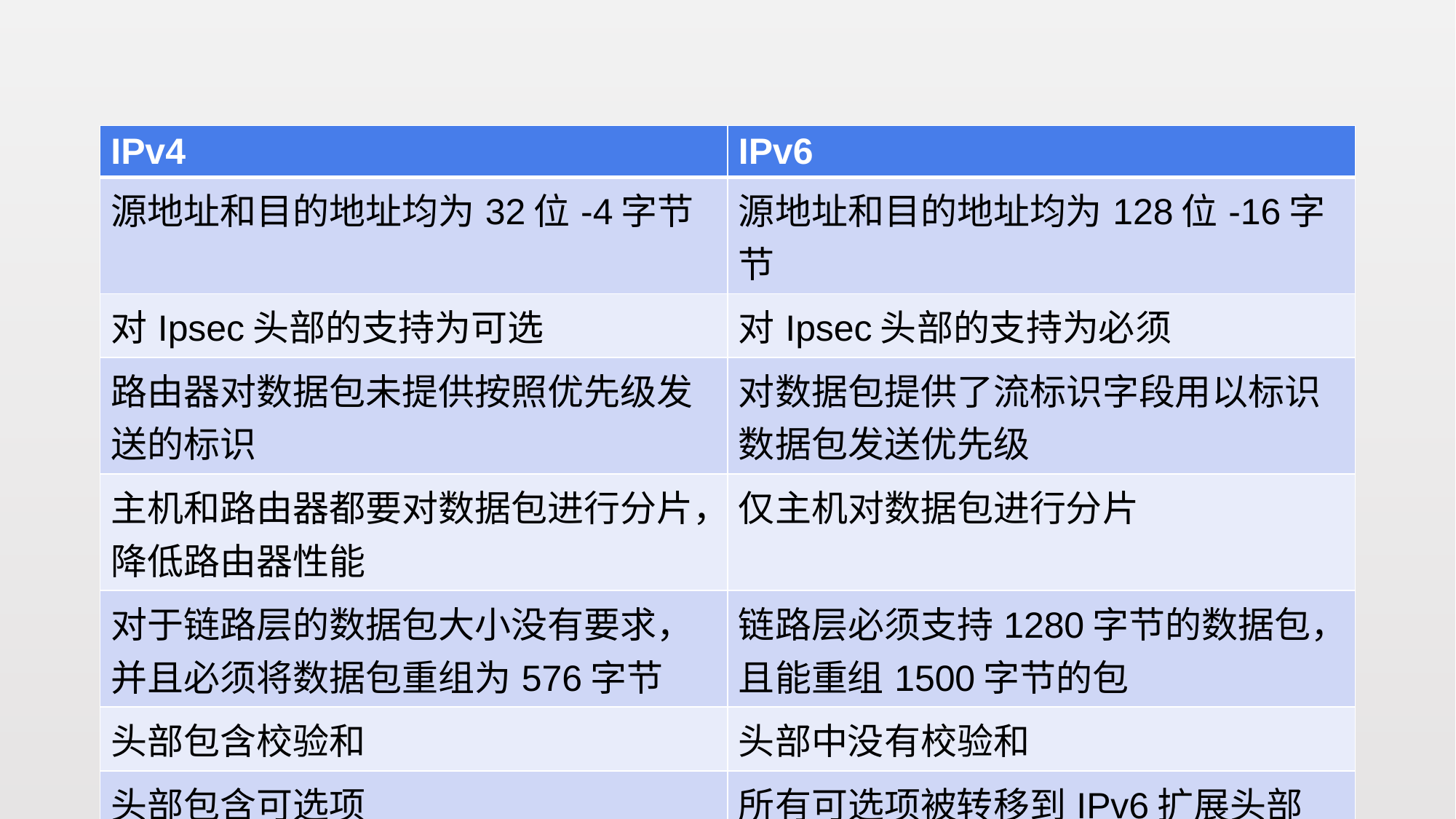

| IPv4 | IPv6 |
| --- | --- |
| 源地址和目的地址均为32位-4字节 | 源地址和目的地址均为128位-16字节 |
| 对Ipsec头部的支持为可选 | 对Ipsec头部的支持为必须 |
| 路由器对数据包未提供按照优先级发送的标识 | 对数据包提供了流标识字段用以标识数据包发送优先级 |
| 主机和路由器都要对数据包进行分片，降低路由器性能 | 仅主机对数据包进行分片 |
| 对于链路层的数据包大小没有要求，并且必须将数据包重组为576字节 | 链路层必须支持1280字节的数据包，且能重组1500字节的包 |
| 头部包含校验和 | 头部中没有校验和 |
| 头部包含可选项 | 所有可选项被转移到IPv6扩展头部 |